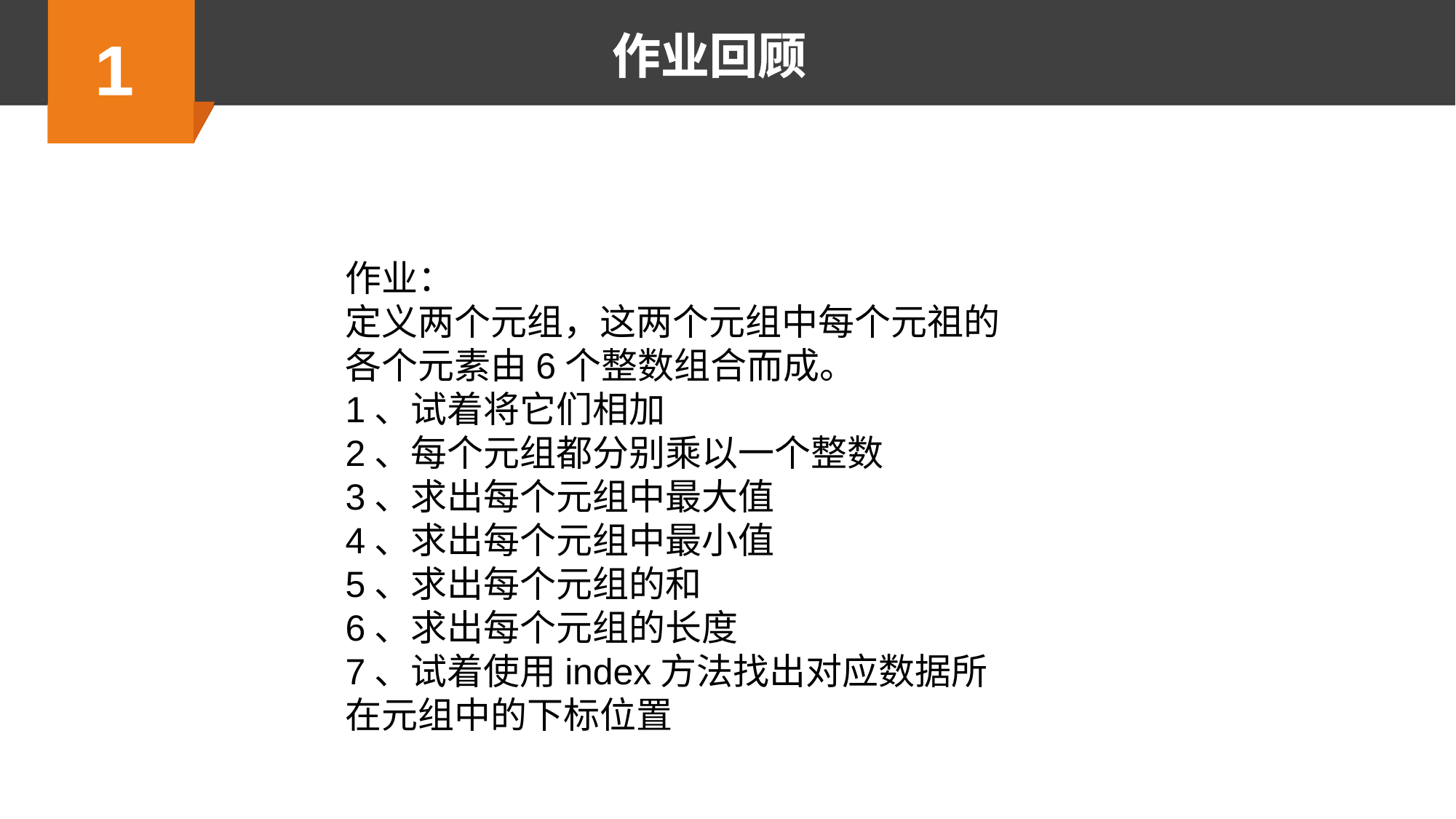

1
作业回顾
作业：
定义两个元组，这两个元组中每个元祖的各个元素由6个整数组合而成。
1、试着将它们相加
2、每个元组都分别乘以一个整数
3、求出每个元组中最大值
4、求出每个元组中最小值
5、求出每个元组的和
6、求出每个元组的长度
7、试着使用index方法找出对应数据所在元组中的下标位置